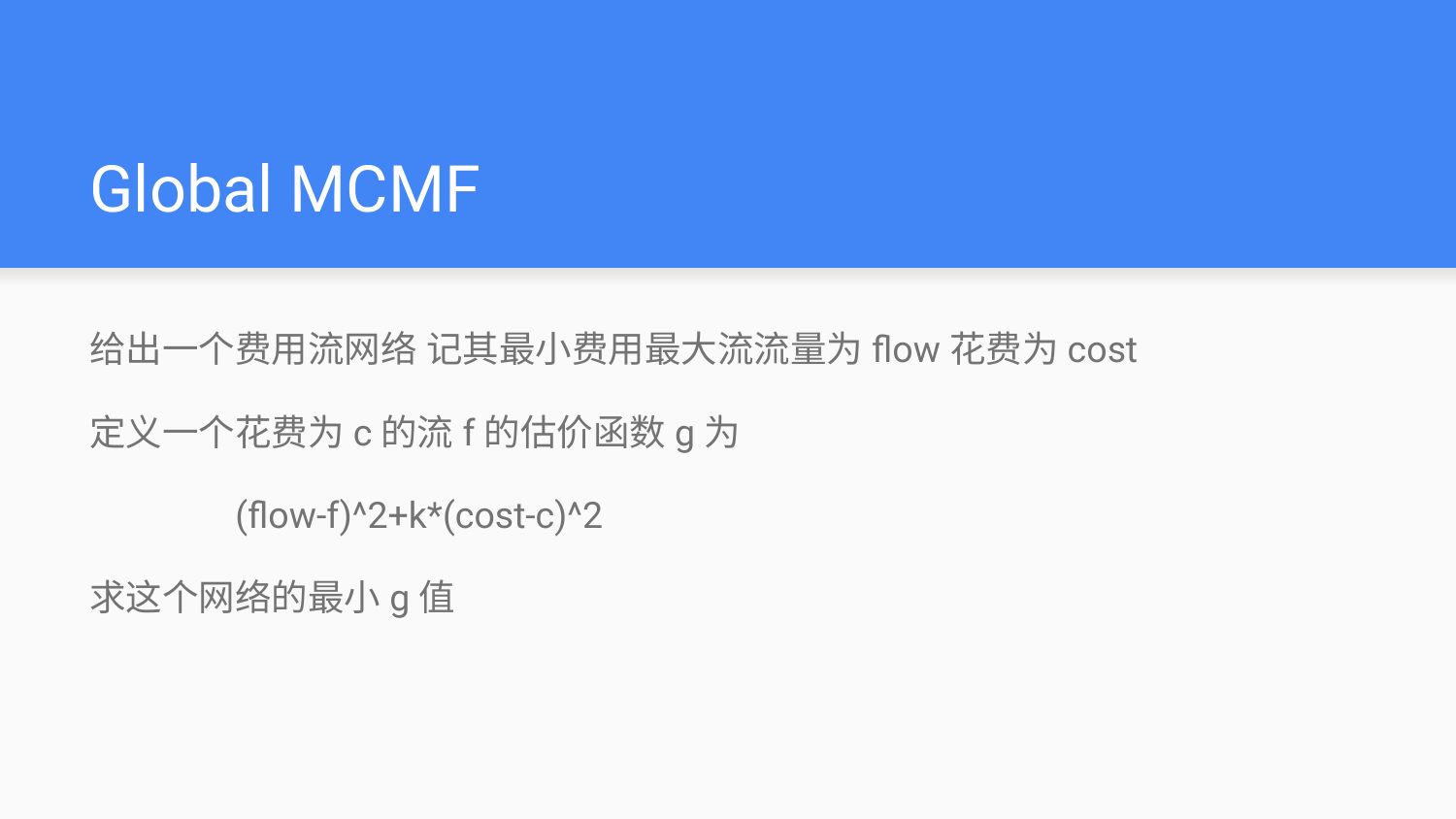

# Global MCMF
给出一个费用流网络 记其最小费用最大流流量为flow花费为cost
定义一个花费为c的流f的估价函数g为
	(flow-f)^2+k*(cost-c)^2
求这个网络的最小g值